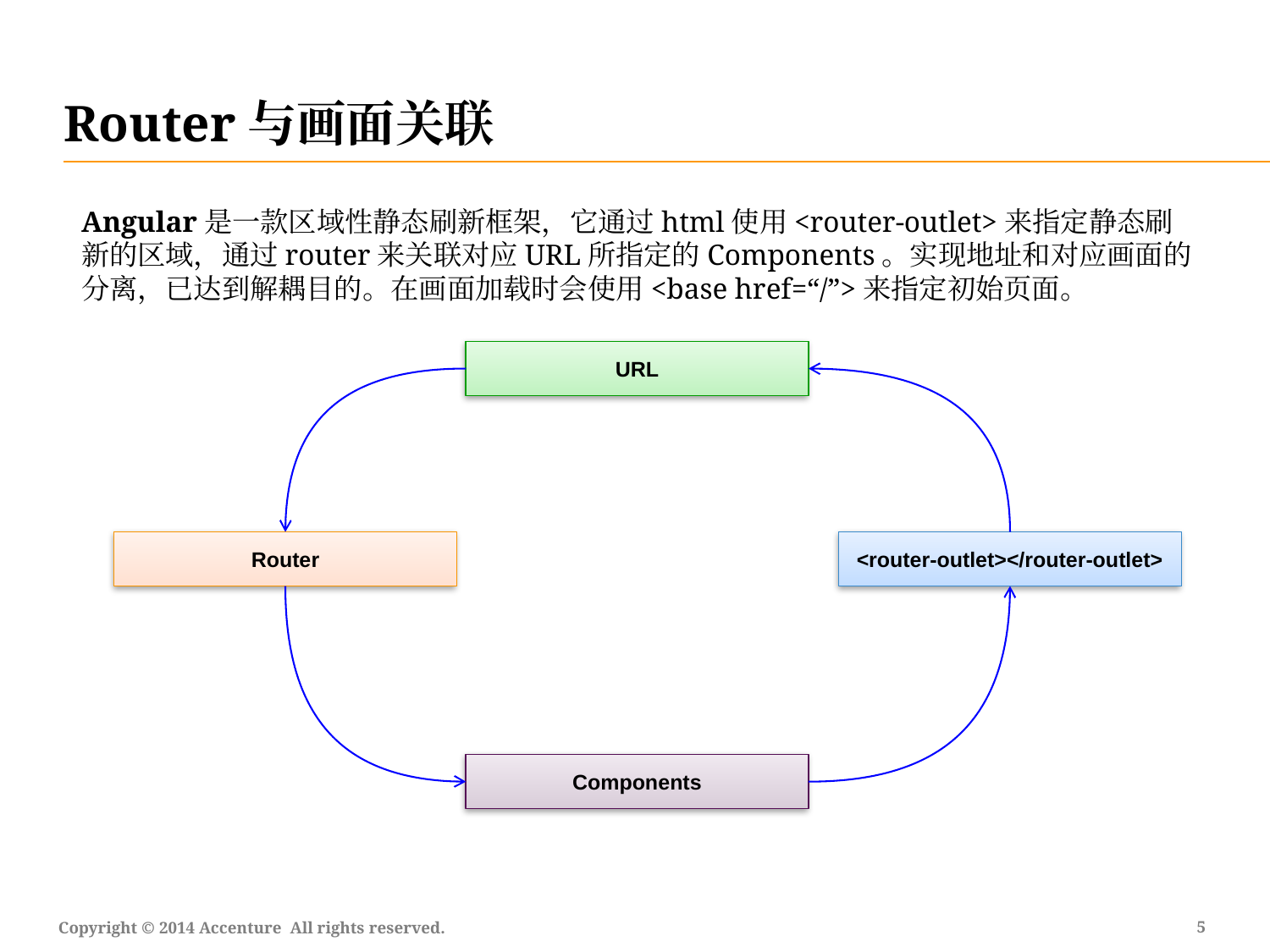

# Router与画面关联
Angular是一款区域性静态刷新框架，它通过html使用<router-outlet>来指定静态刷新的区域，通过router来关联对应URL所指定的Components。实现地址和对应画面的分离，已达到解耦目的。在画面加载时会使用<base href=“/”>来指定初始页面。

URL
Router
<router-outlet></router-outlet>
Components
5
Copyright © 2014 Accenture  All rights reserved.